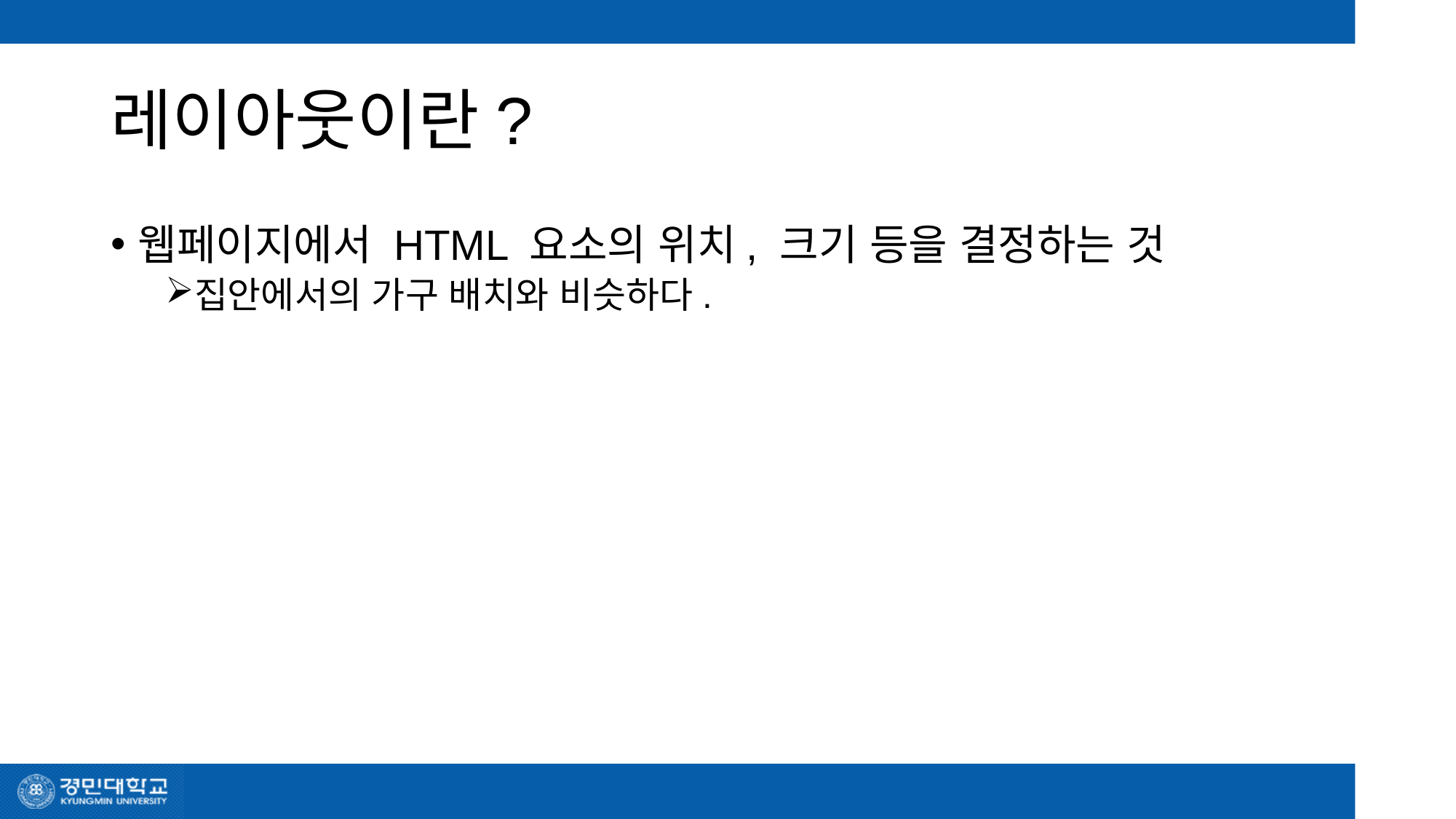

# 레이아웃이란?
웹페이지에서 HTML 요소의 위치, 크기 등을 결정하는 것
집안에서의 가구 배치와 비슷하다.